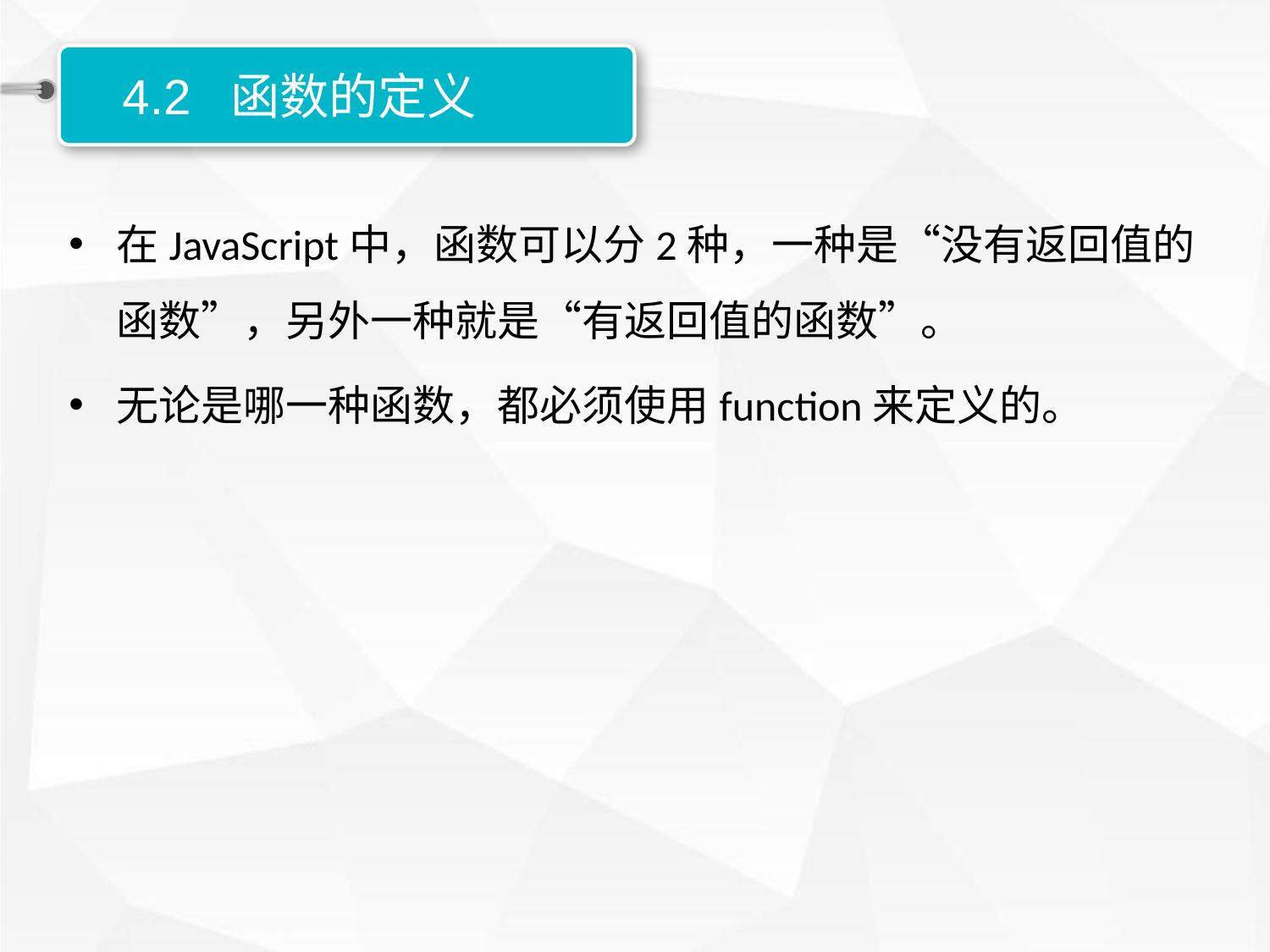

4.2  函数的定义

在JavaScript中，函数可以分2种，一种是“没有返回值的函数”，另外一种就是“有返回值的函数”。
无论是哪一种函数，都必须使用function来定义的。